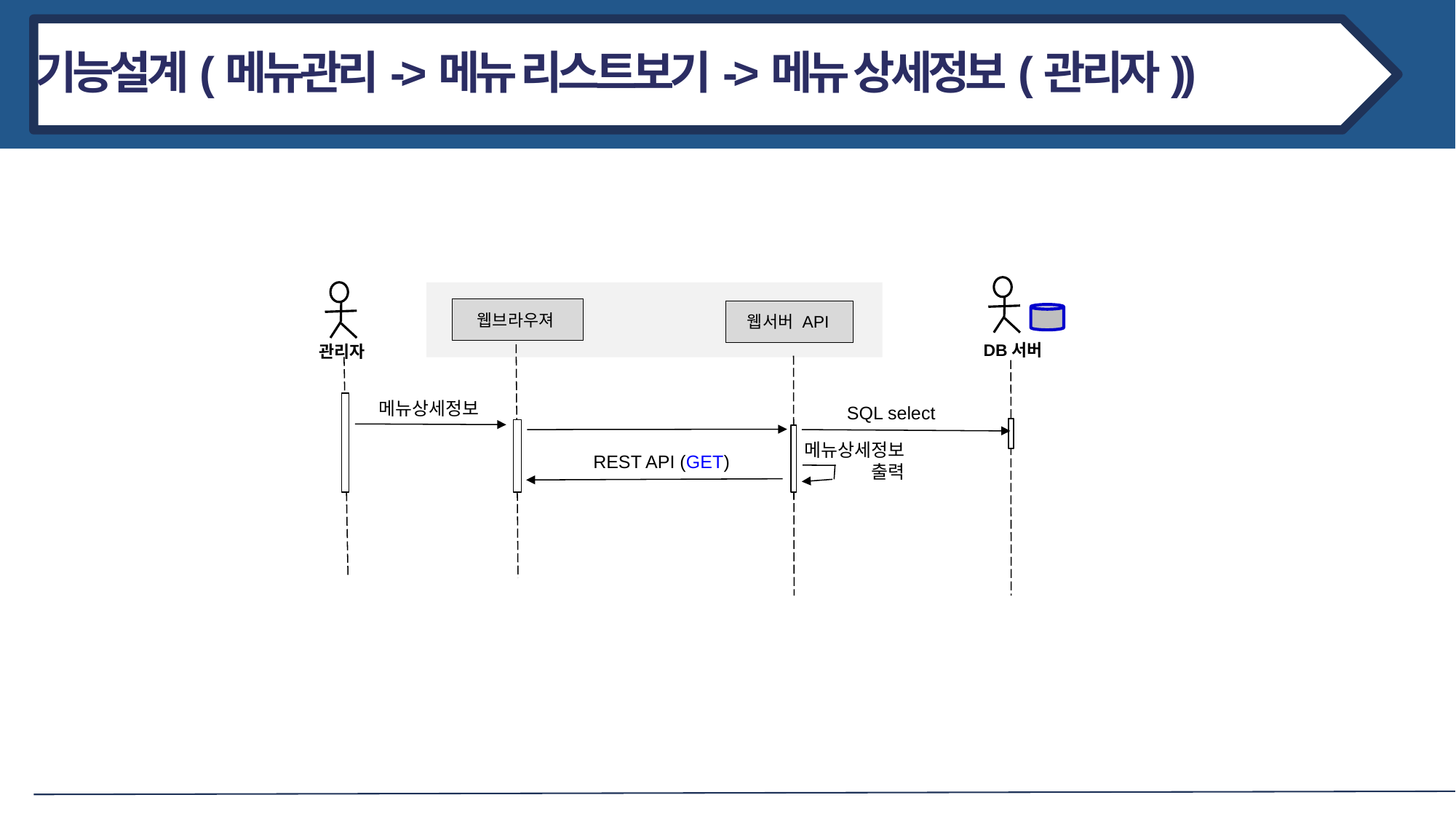

기능설계(메뉴관리->메뉴 리스트보기->메뉴 상세정보(관리자))

웹브라우져
웹서버 API
DB서버
관리자
메뉴상세정보

 SQL select

메뉴상세정보
출력
REST API (GET)